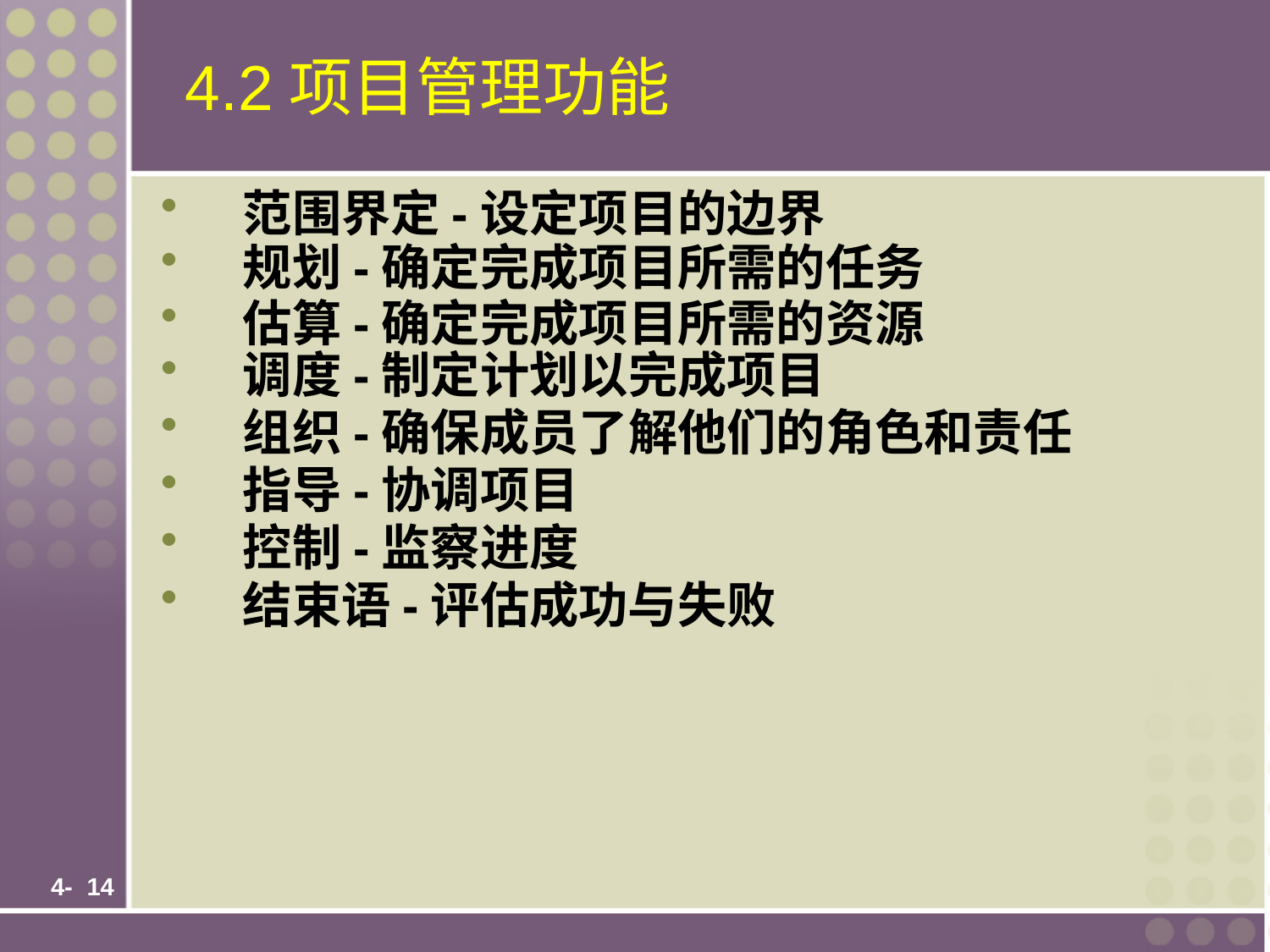

# 4.2项目管理功能
  范围界定-设定项目的边界
  规划-确定完成项目所需的任务
  估算-确定完成项目所需的资源
  调度-制定计划以完成项目
  组织-确保成员了解他们的角色和责任
  指导-协调项目
  控制-监察进度
  结束语-评估成功与失败
  4-  14